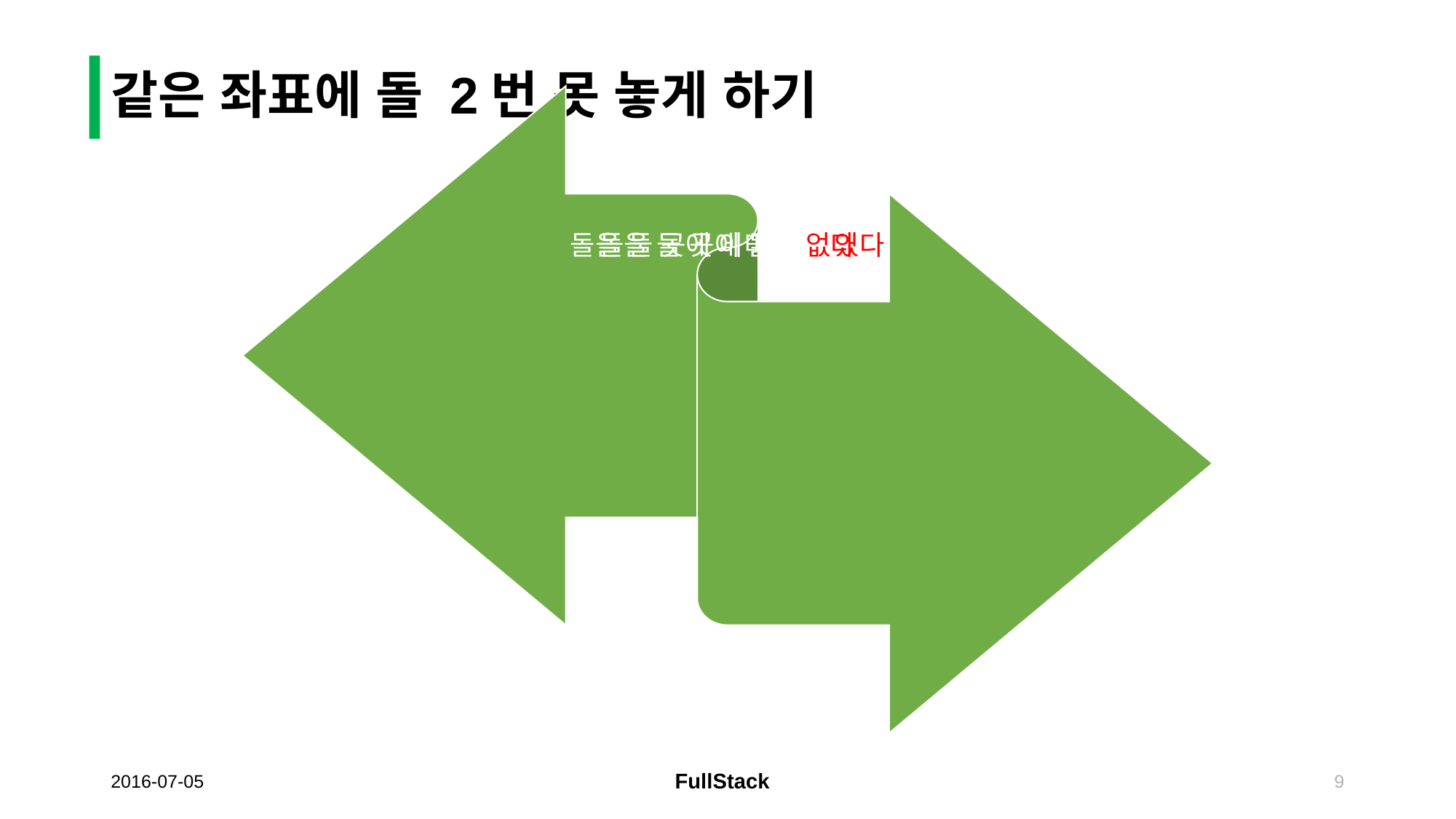

# 같은 좌표에 돌 2번 못 놓게 하기

2016-07-05
9